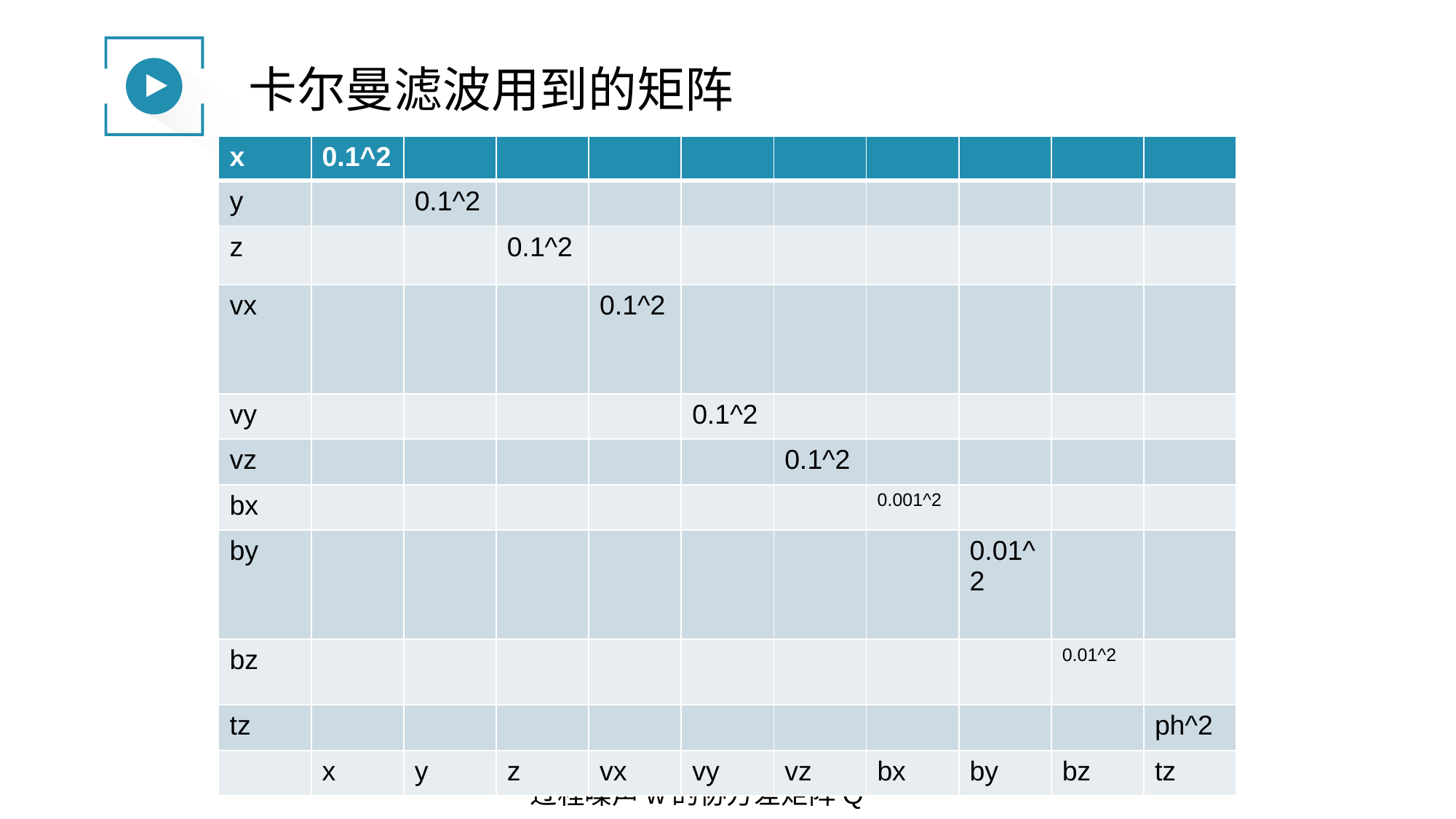

卡尔曼滤波用到的矩阵
| x | 0.1^2 |  |  |  |  |  |  |  |  |  |
| --- | --- | --- | --- | --- | --- | --- | --- | --- | --- | --- |
| y |  | 0.1^2 |  |  |  |  |  |  |  |  |
| z |  |  | 0.1^2 |  |  |  |  |  |  |  |
| vx |  |  |  | 0.1^2 |  |  |  |  |  |  |
| vy |  |  |  |  | 0.1^2 |  |  |  |  |  |
| vz |  |  |  |  |  | 0.1^2 |  |  |  |  |
| bx |  |  |  |  |  |  | 0.001^2 |  |  |  |
| by |  |  |  |  |  |  |  | 0.01^2 |  |  |
| bz |  |  |  |  |  |  |  |  | 0.01^2 |  |
| tz |  |  |  |  |  |  |  |  |  | ph^2 |
|  | x | y | z | vx | vy | vz | bx | by | bz | tz |
过程噪声w的协方差矩阵Q